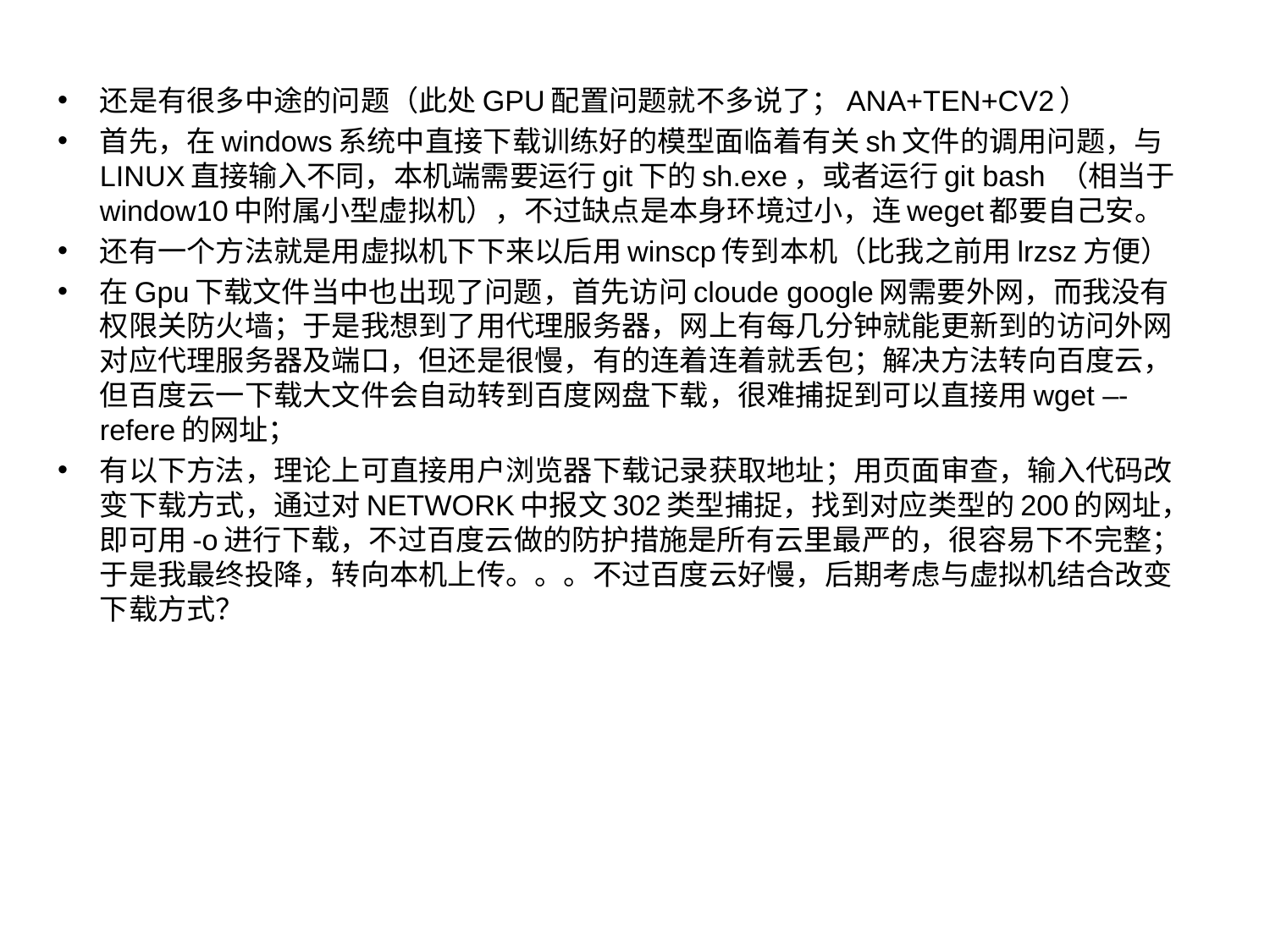

还是有很多中途的问题（此处GPU配置问题就不多说了；ANA+TEN+CV2）
首先，在windows系统中直接下载训练好的模型面临着有关sh文件的调用问题，与LINUX直接输入不同，本机端需要运行git下的sh.exe，或者运行git bash （相当于window10中附属小型虚拟机），不过缺点是本身环境过小，连weget都要自己安。
还有一个方法就是用虚拟机下下来以后用winscp传到本机（比我之前用lrzsz方便）
在Gpu下载文件当中也出现了问题，首先访问cloude google网需要外网，而我没有权限关防火墙；于是我想到了用代理服务器，网上有每几分钟就能更新到的访问外网对应代理服务器及端口，但还是很慢，有的连着连着就丢包；解决方法转向百度云，但百度云一下载大文件会自动转到百度网盘下载，很难捕捉到可以直接用wget –-refere的网址；
有以下方法，理论上可直接用户浏览器下载记录获取地址；用页面审查，输入代码改变下载方式，通过对NETWORK中报文302类型捕捉，找到对应类型的200的网址，即可用-o进行下载，不过百度云做的防护措施是所有云里最严的，很容易下不完整；于是我最终投降，转向本机上传。。。不过百度云好慢，后期考虑与虚拟机结合改变下载方式？